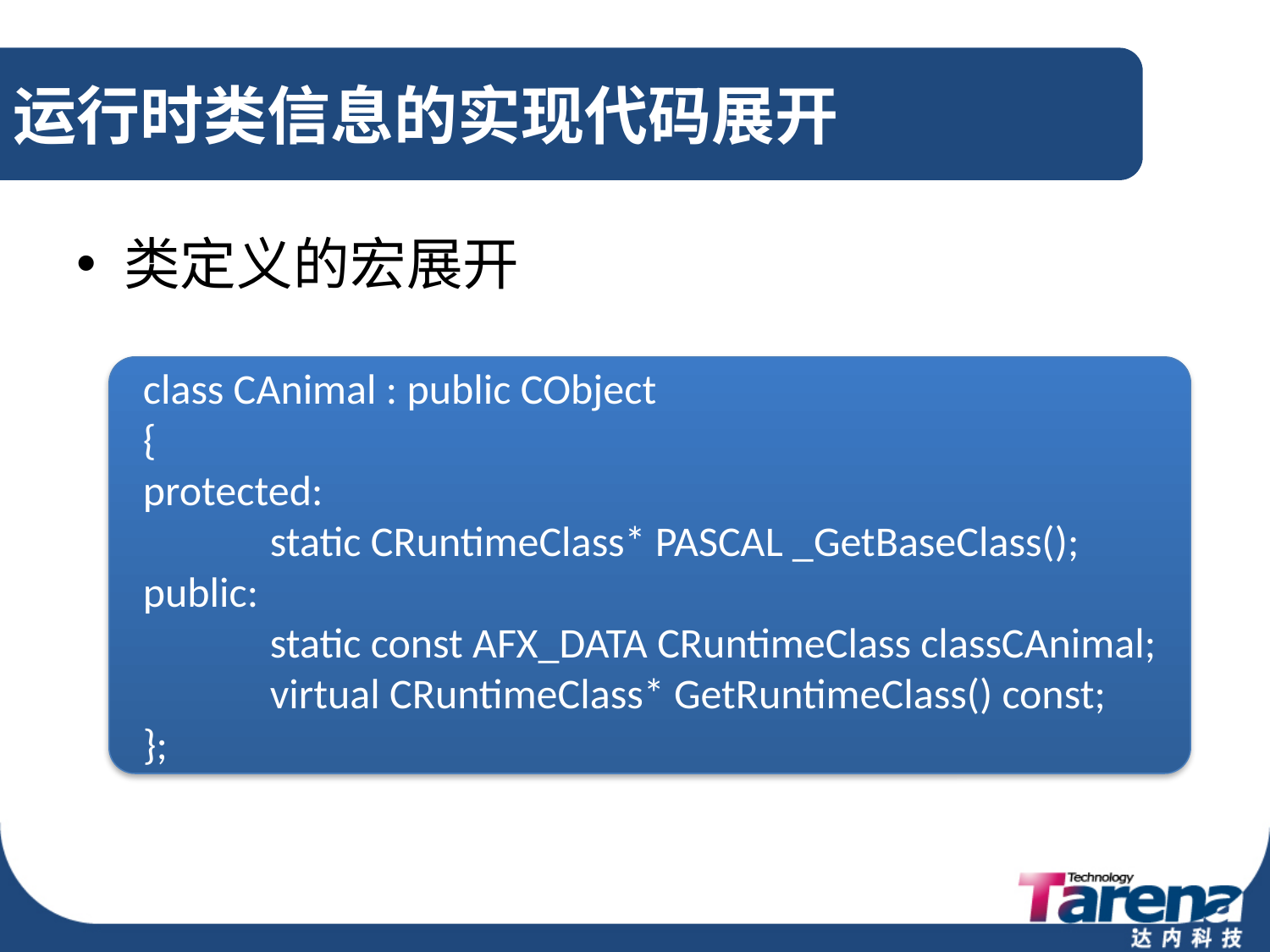

# 运行时类信息的实现代码展开
类定义的宏展开

class CAnimal : public CObject
{
protected:
	static CRuntimeClass* PASCAL _GetBaseClass();
public:
	static const AFX_DATA CRuntimeClass classCAnimal;
	virtual CRuntimeClass* GetRuntimeClass() const;
};